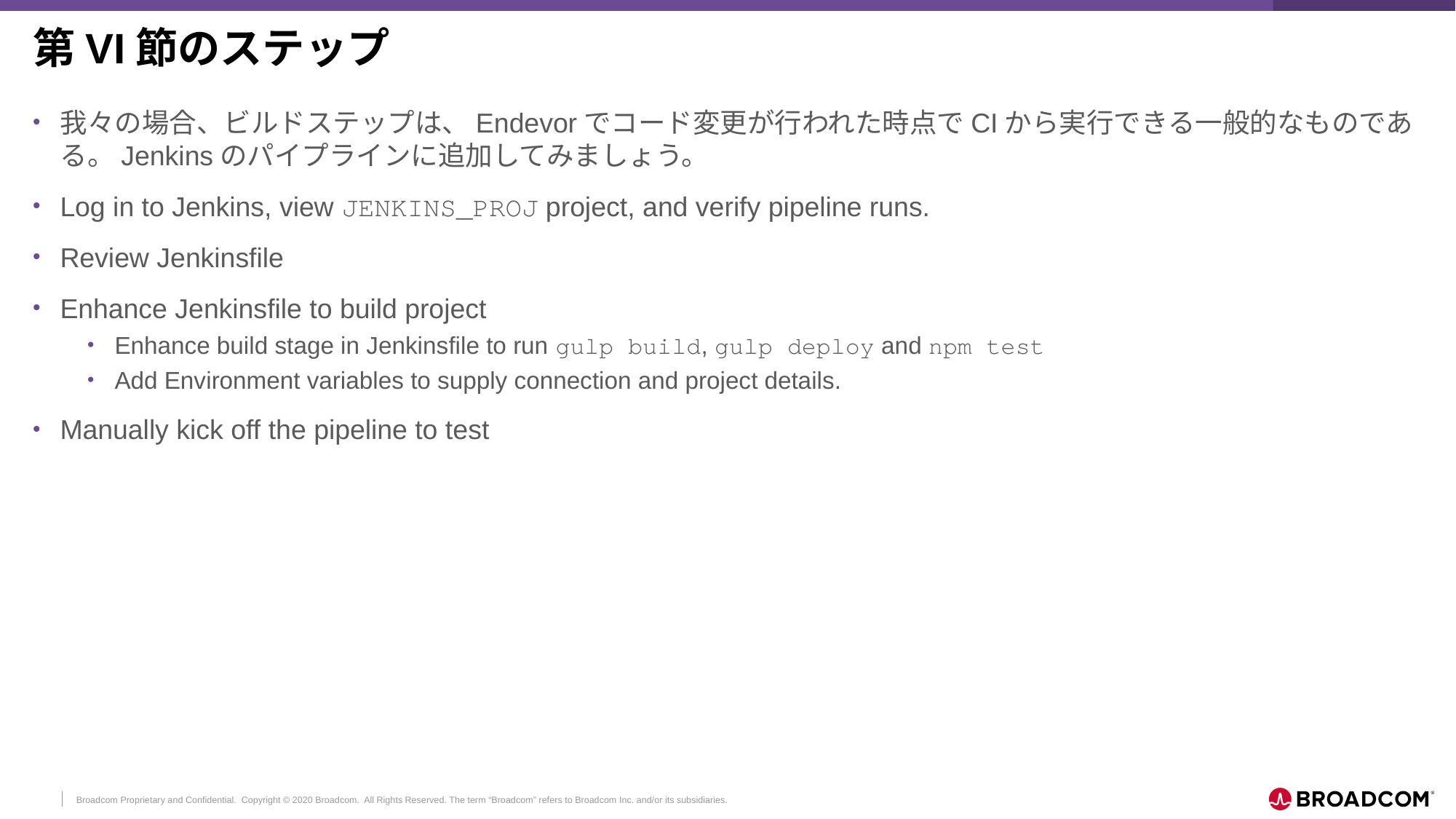

# 第VI節のステップ
我々の場合、ビルドステップは、Endevorでコード変更が行われた時点でCIから実行できる一般的なものである。Jenkinsのパイプラインに追加してみましょう。
Log in to Jenkins, view JENKINS_PROJ project, and verify pipeline runs.
Review Jenkinsfile
Enhance Jenkinsfile to build project
Enhance build stage in Jenkinsfile to run gulp build, gulp deploy and npm test
Add Environment variables to supply connection and project details.
Manually kick off the pipeline to test